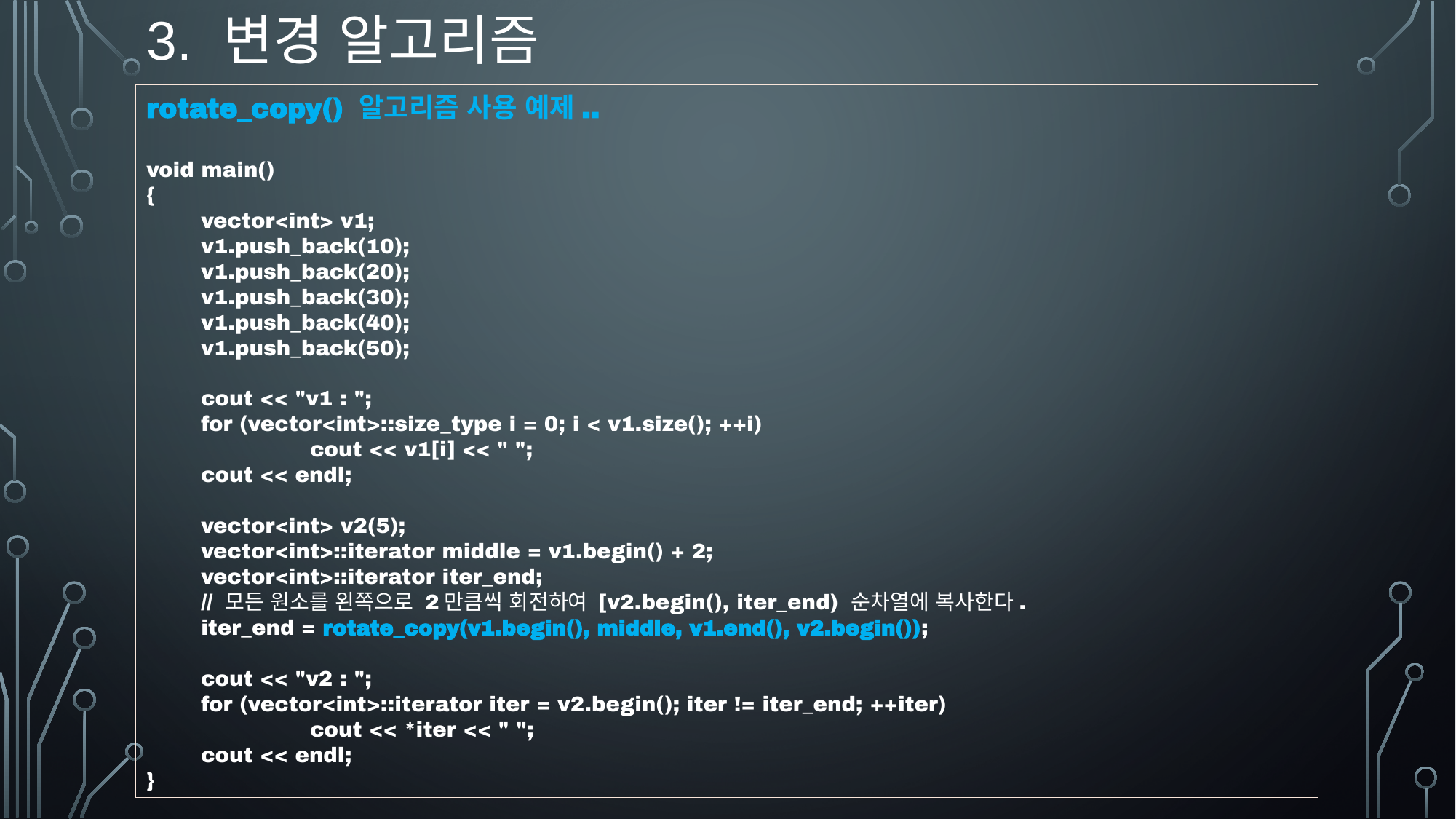

# 3. 변경 알고리즘
rotate_copy() 알고리즘 사용 예제..

void main()
{
vector<int> v1;
v1.push_back(10);
v1.push_back(20);
v1.push_back(30);
v1.push_back(40);
v1.push_back(50);

cout << "v1 : ";
for (vector<int>::size_type i = 0; i < v1.size(); ++i)
	cout << v1[i] << " ";
cout << endl;

vector<int> v2(5);
vector<int>::iterator middle = v1.begin() + 2;
vector<int>::iterator iter_end;
// 모든 원소를 왼쪽으로 2만큼씩 회전하여 [v2.begin(), iter_end) 순차열에 복사한다.
iter_end = rotate_copy(v1.begin(), middle, v1.end(), v2.begin());

cout << "v2 : ";
for (vector<int>::iterator iter = v2.begin(); iter != iter_end; ++iter)
	cout << *iter << " ";
cout << endl;
}